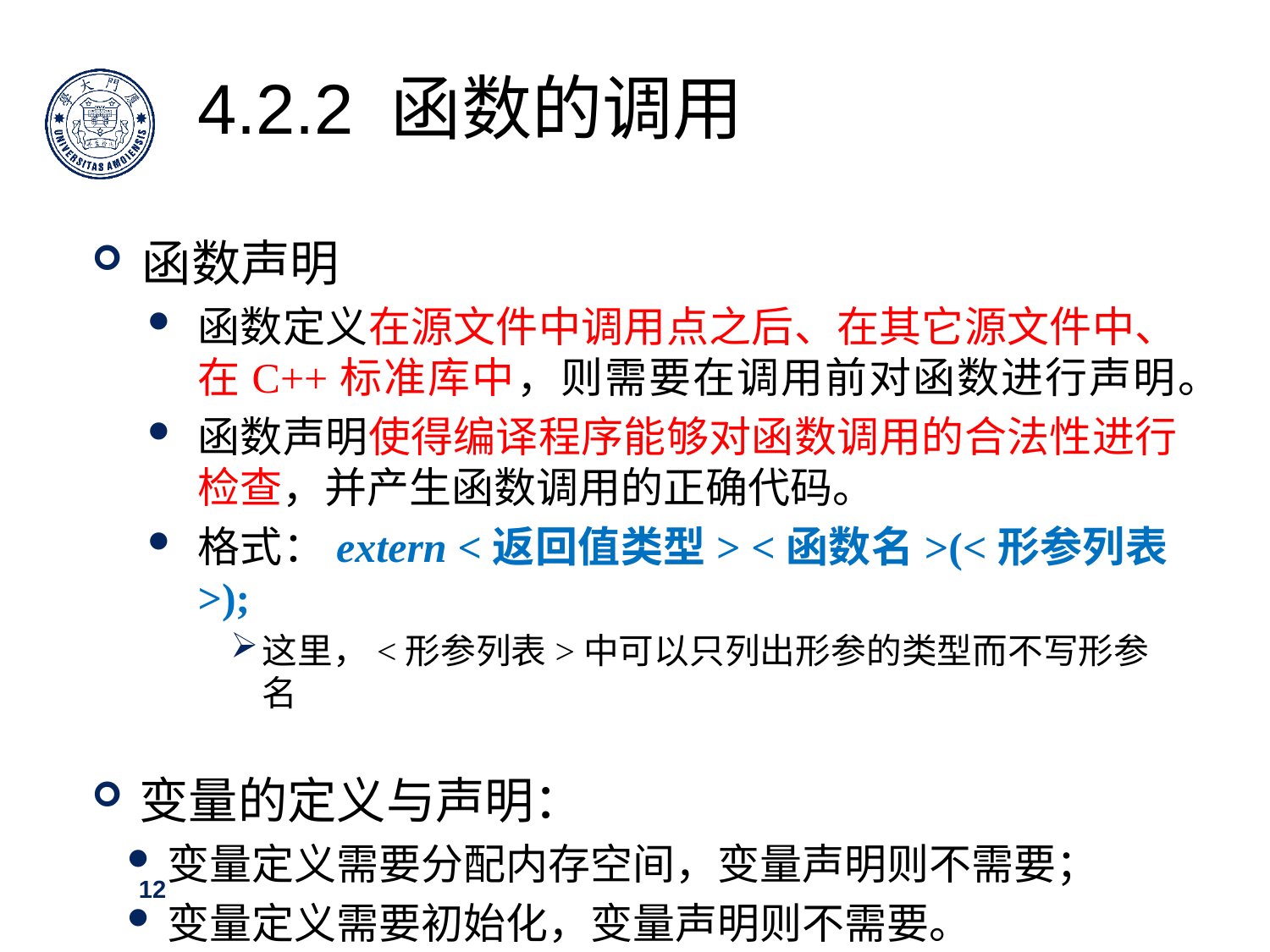

4.2.2 函数的调用
函数声明
函数定义在源文件中调用点之后、在其它源文件中、在C++标准库中，则需要在调用前对函数进行声明。
函数声明使得编译程序能够对函数调用的合法性进行检查，并产生函数调用的正确代码。
格式：extern <返回值类型> <函数名>(<形参列表>);
这里，<形参列表>中可以只列出形参的类型而不写形参名

变量的定义与声明：
变量定义需要分配内存空间，变量声明则不需要；
变量定义需要初始化，变量声明则不需要。

12